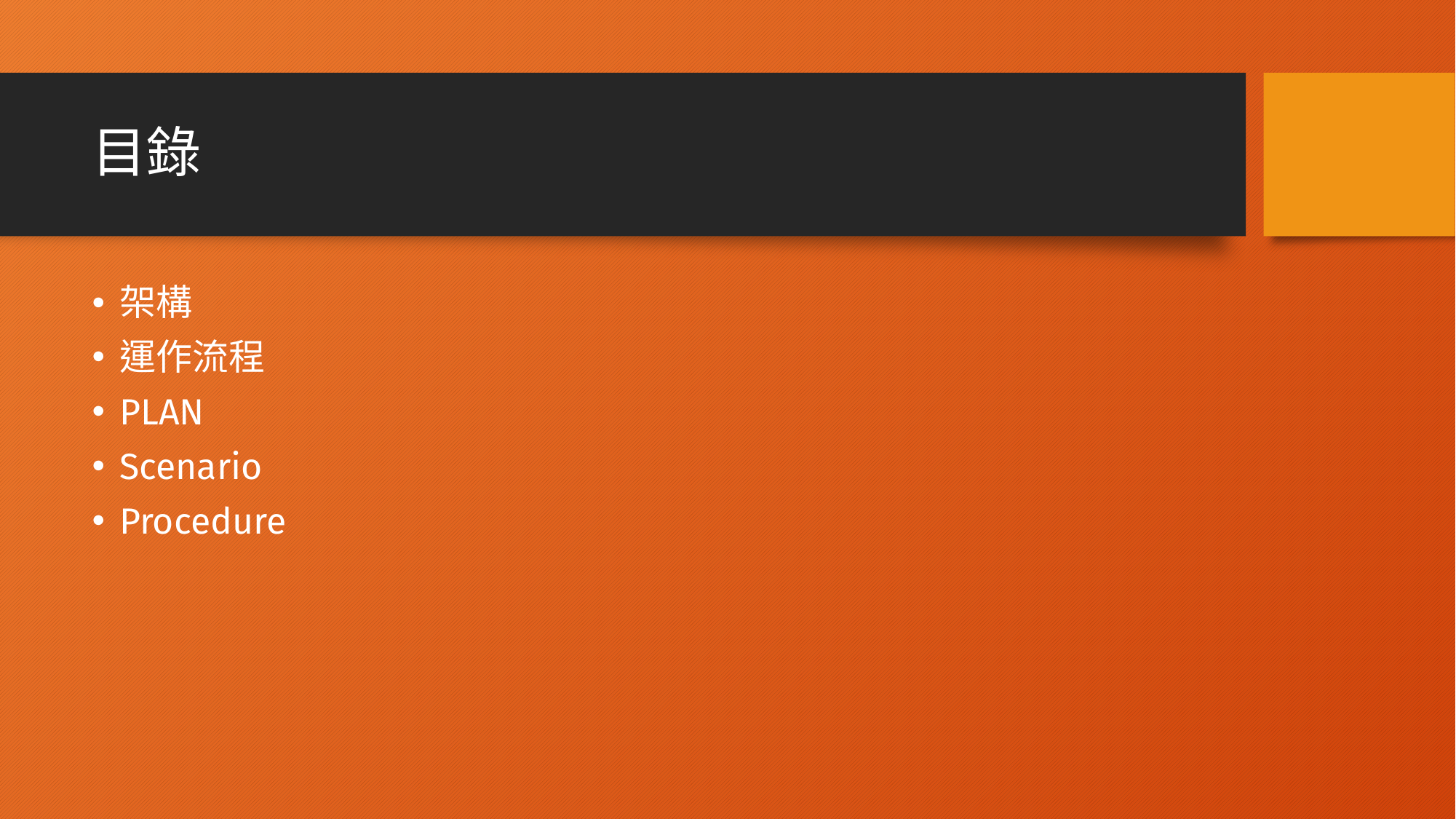

# 目錄
架構
運作流程
PLAN
Scenario
Procedure